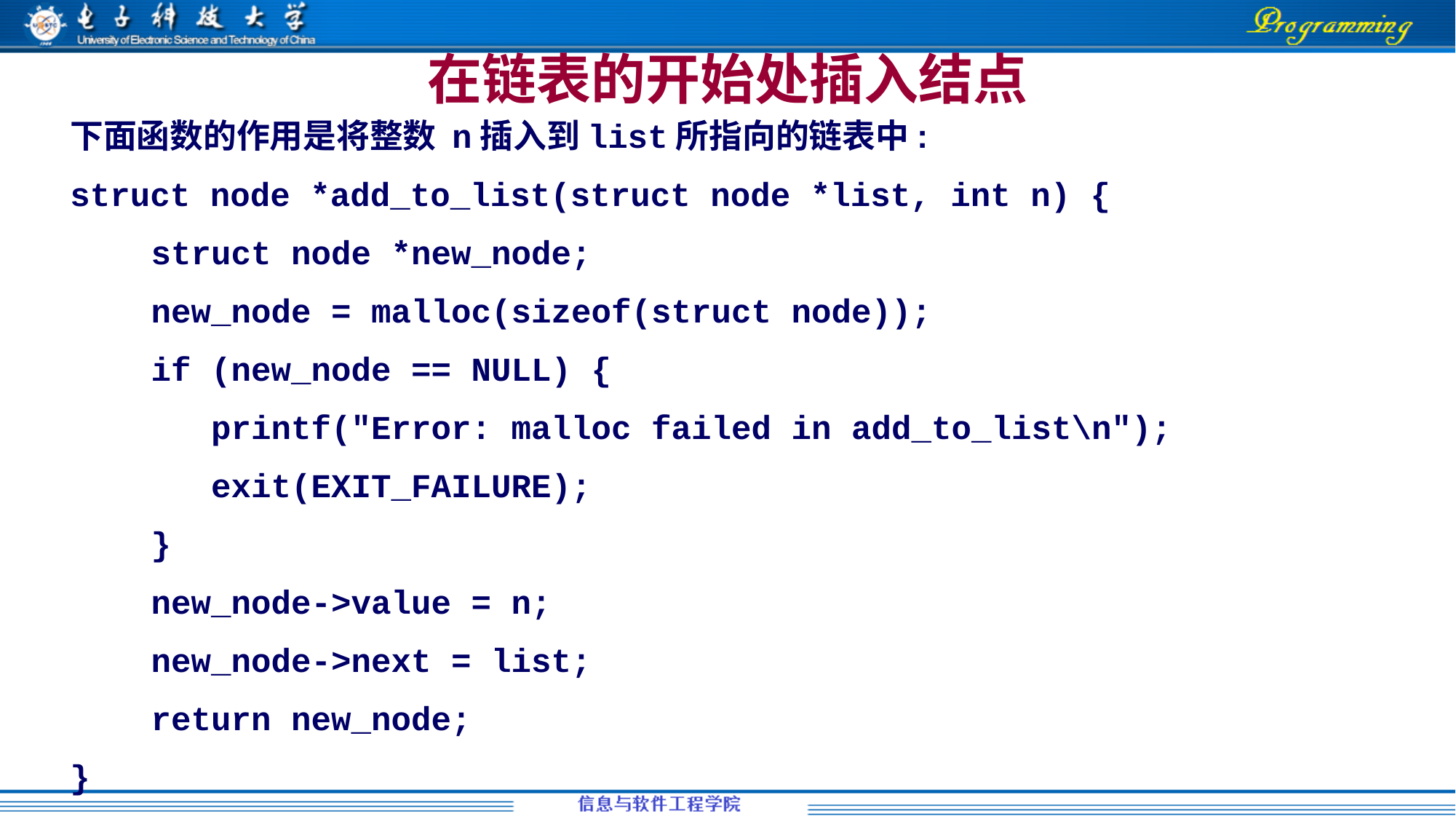

# 在链表的开始处插入结点
下面函数的作用是将整数 n插入到list所指向的链表中:
struct node *add_to_list(struct node *list, int n) {
	  struct node *new_node;
	  new_node = malloc(sizeof(struct node));
	  if (new_node == NULL) {
	     printf("Error: malloc failed in add_to_list\n");
	     exit(EXIT_FAILURE);
	  }
	  new_node->value = n;
	  new_node->next = list;
	  return new_node;
}